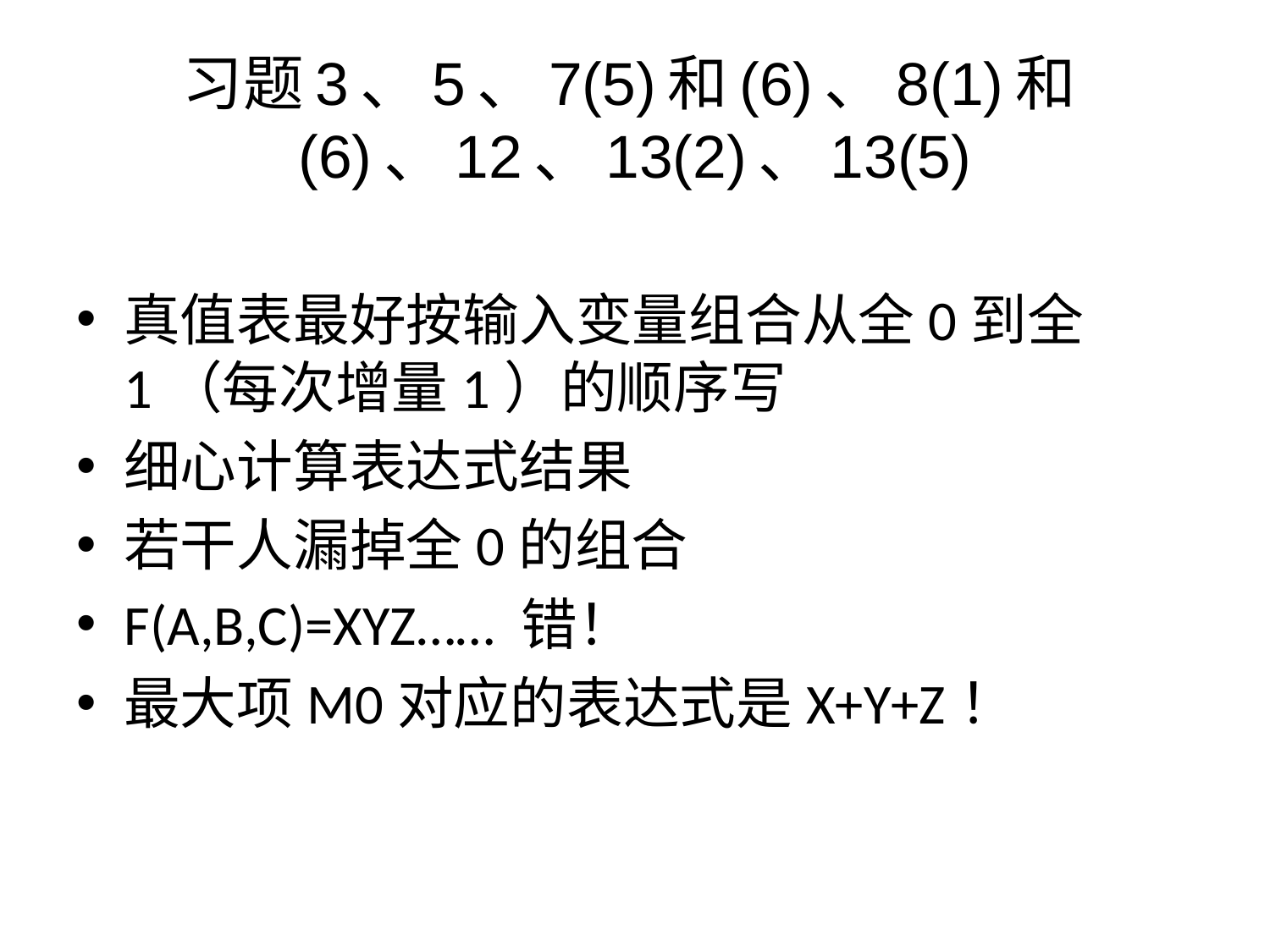

# 习题3、5、7(5)和(6)、8(1)和(6)、12、13(2)、13(5)
真值表最好按输入变量组合从全0到全1（每次增量1）的顺序写
细心计算表达式结果
若干人漏掉全0的组合
F(A,B,C)=XYZ…… 错！
最大项M0对应的表达式是X+Y+Z！